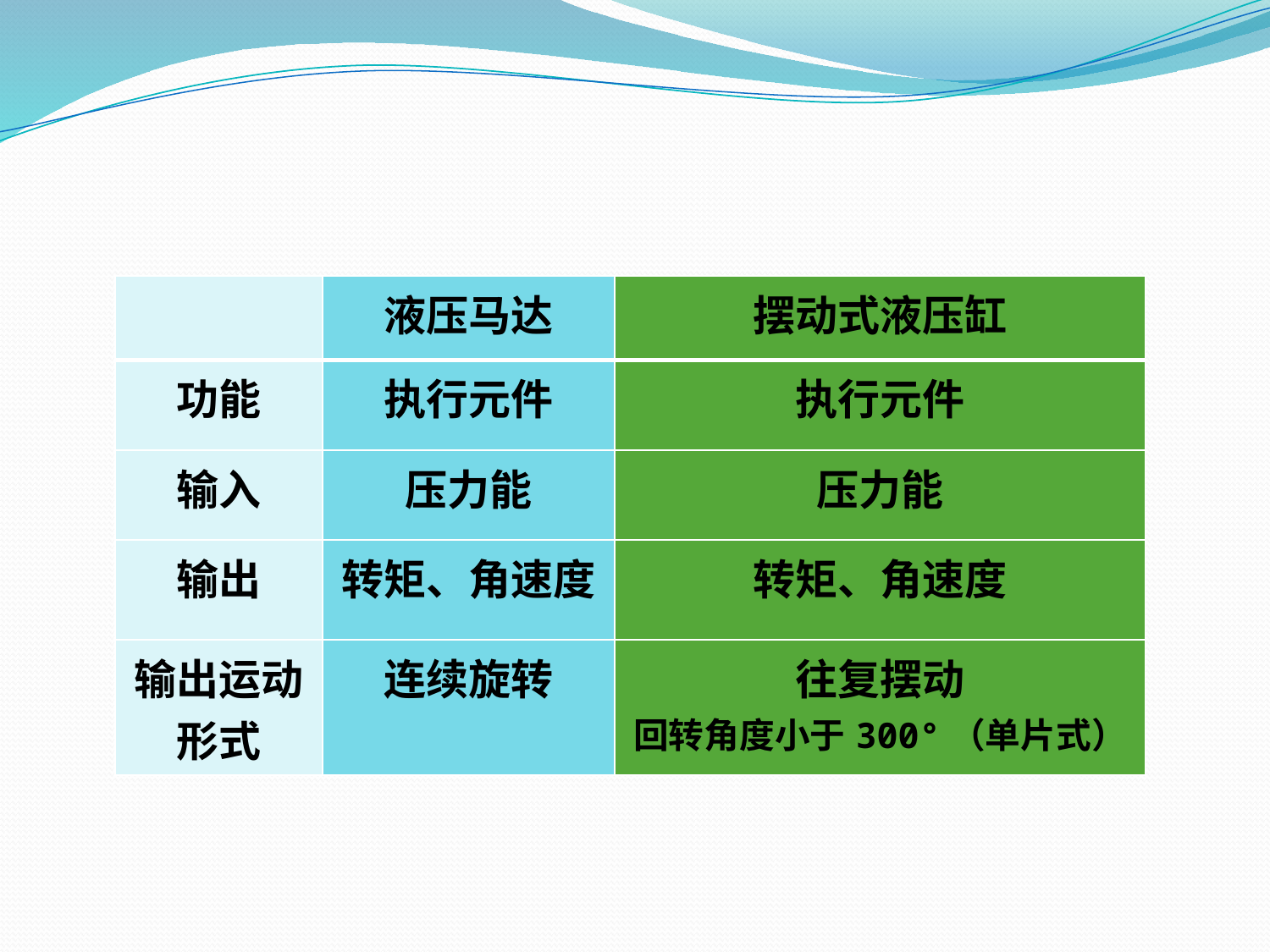

|  | 液压马达 | 摆动式液压缸 |
| --- | --- | --- |
| 功能 | 执行元件 | 执行元件 |
| 输入 | 压力能 | 压力能 |
| 输出 | 转矩、角速度 | 转矩、角速度 |
| 输出运动形式 | 连续旋转 | 往复摆动 回转角度小于300°（单片式） |